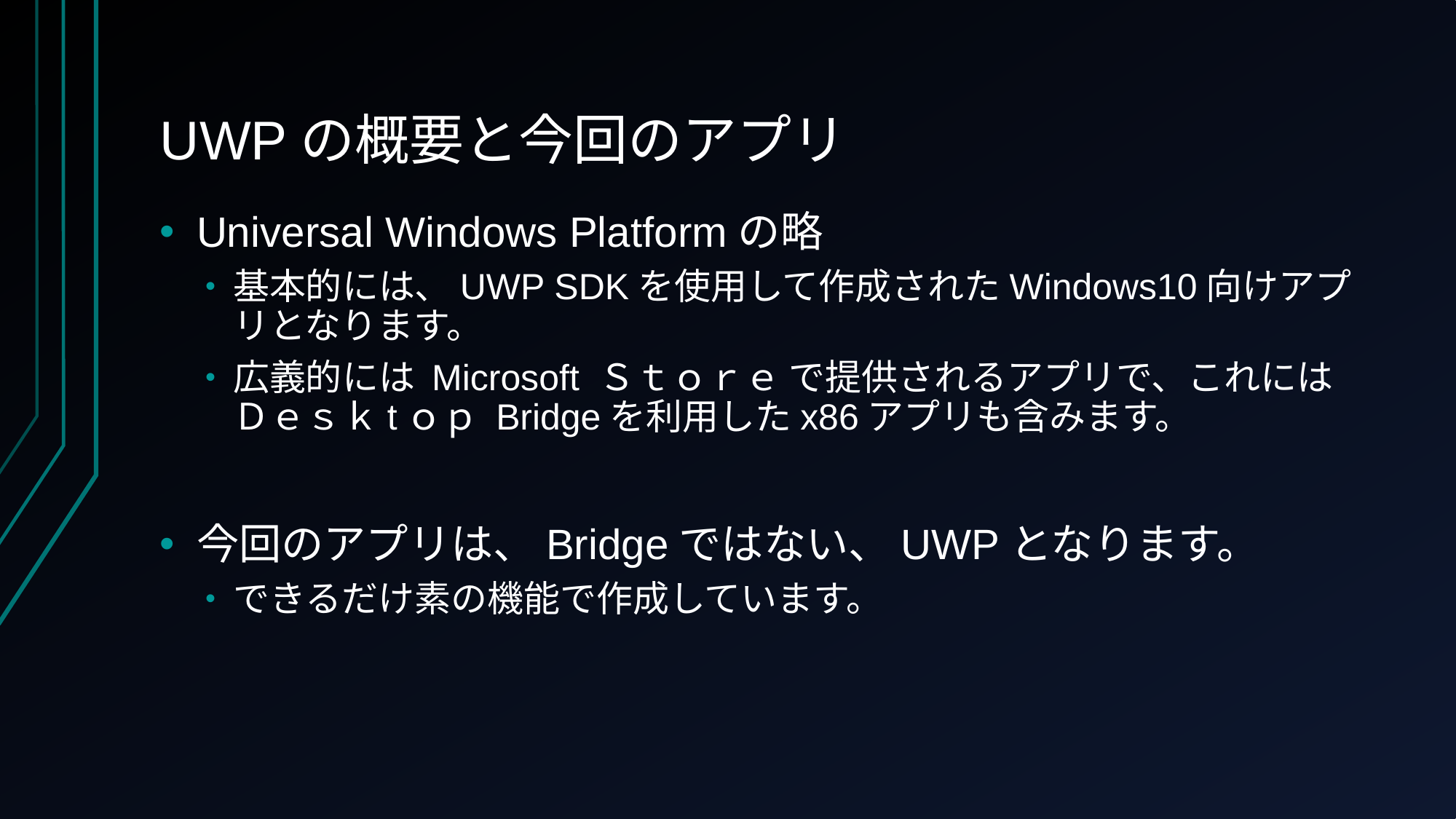

# UWPの概要と今回のアプリ
Universal Windows Platformの略
基本的には、UWP SDKを使用して作成されたWindows10向けアプリとなります。
広義的には Microsoft Ｓｔｏｒｅ で提供されるアプリで、これにはＤｅｓｋtｏｐ Bridgeを利用したx86アプリも含みます。

今回のアプリは、Bridgeではない、UWPとなります。
できるだけ素の機能で作成しています。